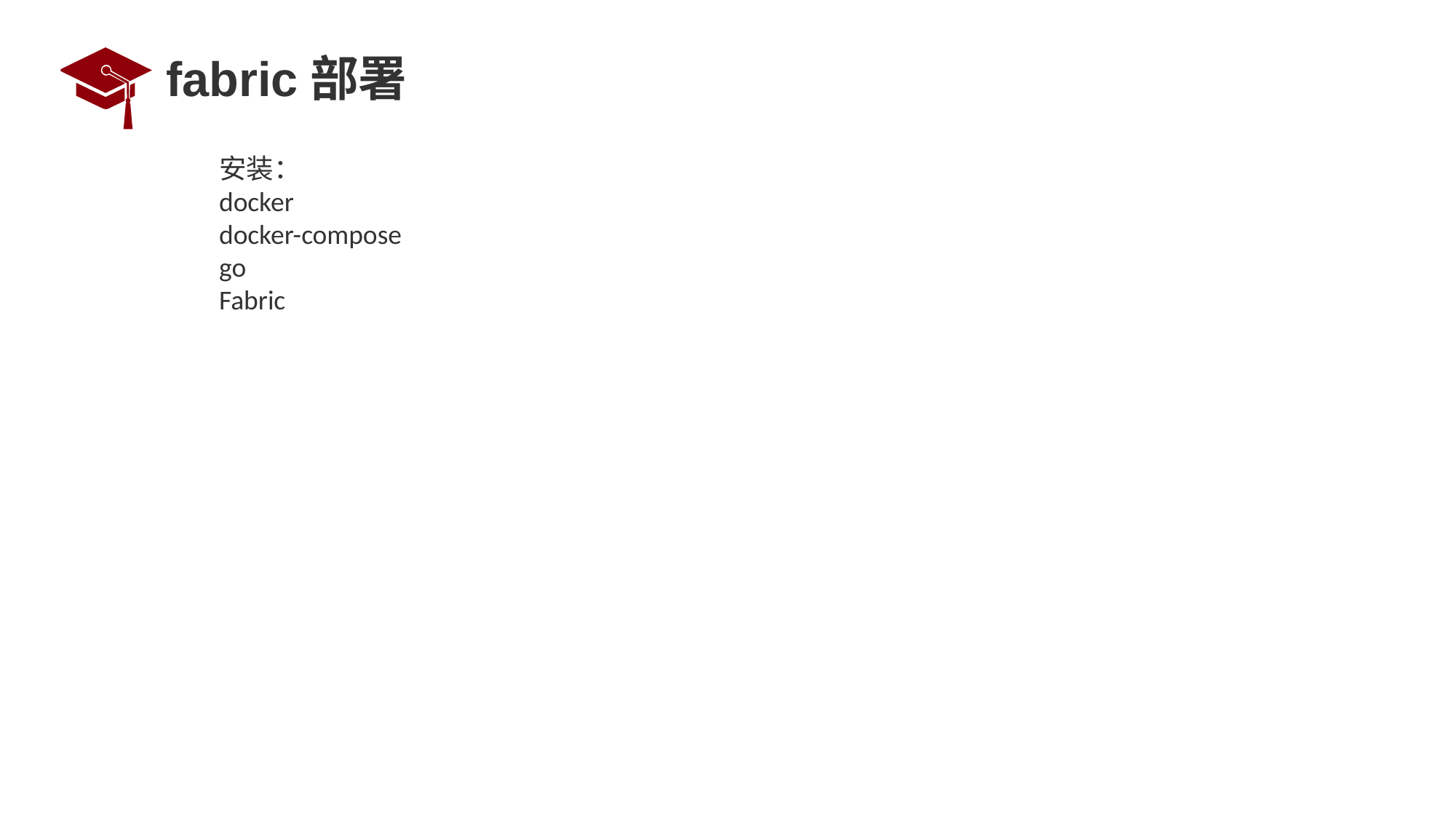

# fabric部署
安装：
docker
docker-compose
go
Fabric